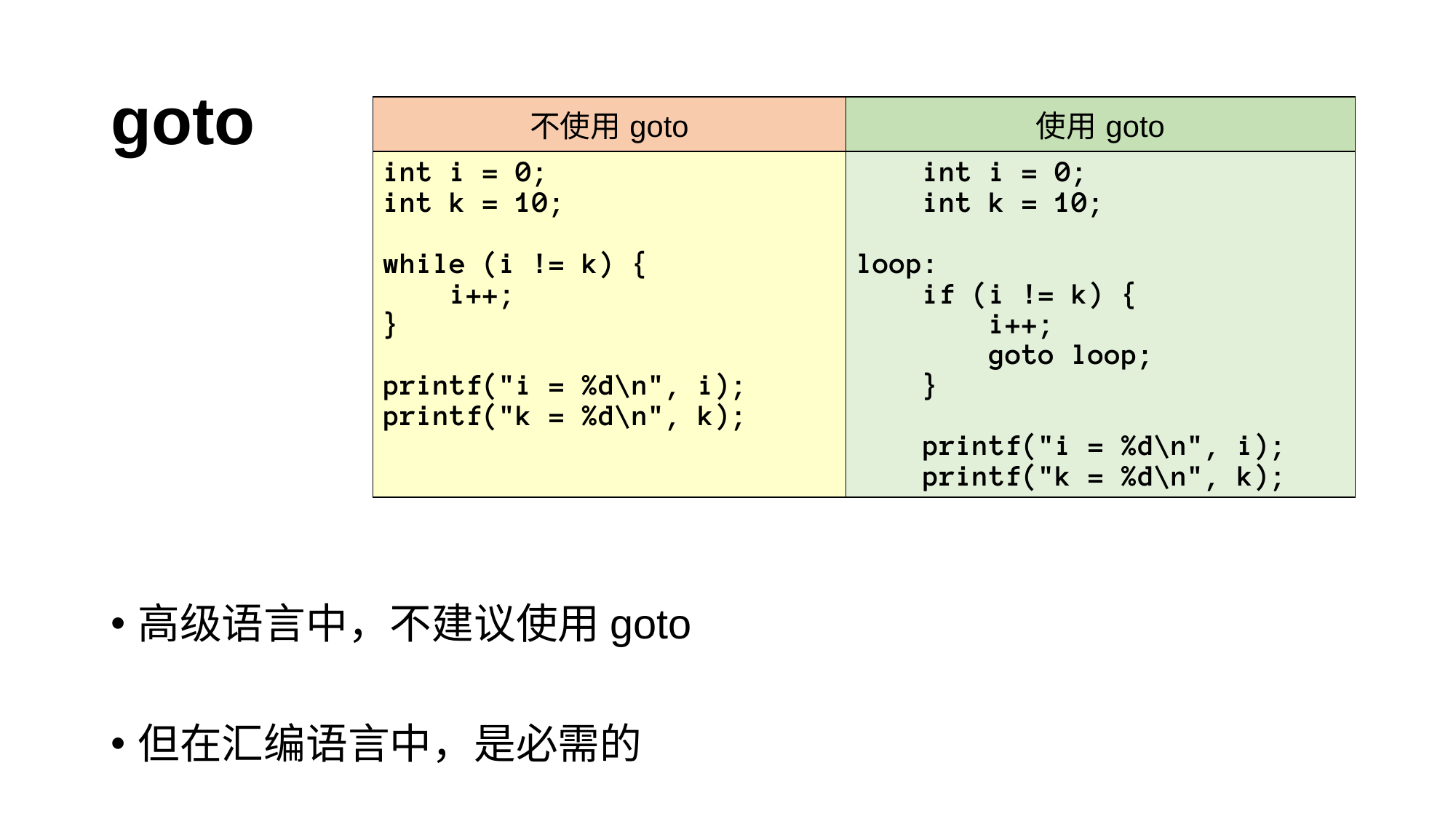

# goto
| 不使用goto | 使用goto |
| --- | --- |
| int i = 0; int k = 10; while (i != k) {     i++; } printf("i = %d\n", i); printf("k = %d\n", k); | int i = 0;     int k = 10; loop:     if (i != k) {         i++;         goto loop;     }     printf("i = %d\n", i);     printf("k = %d\n", k); |
高级语言中，不建议使用goto

但在汇编语言中，是必需的